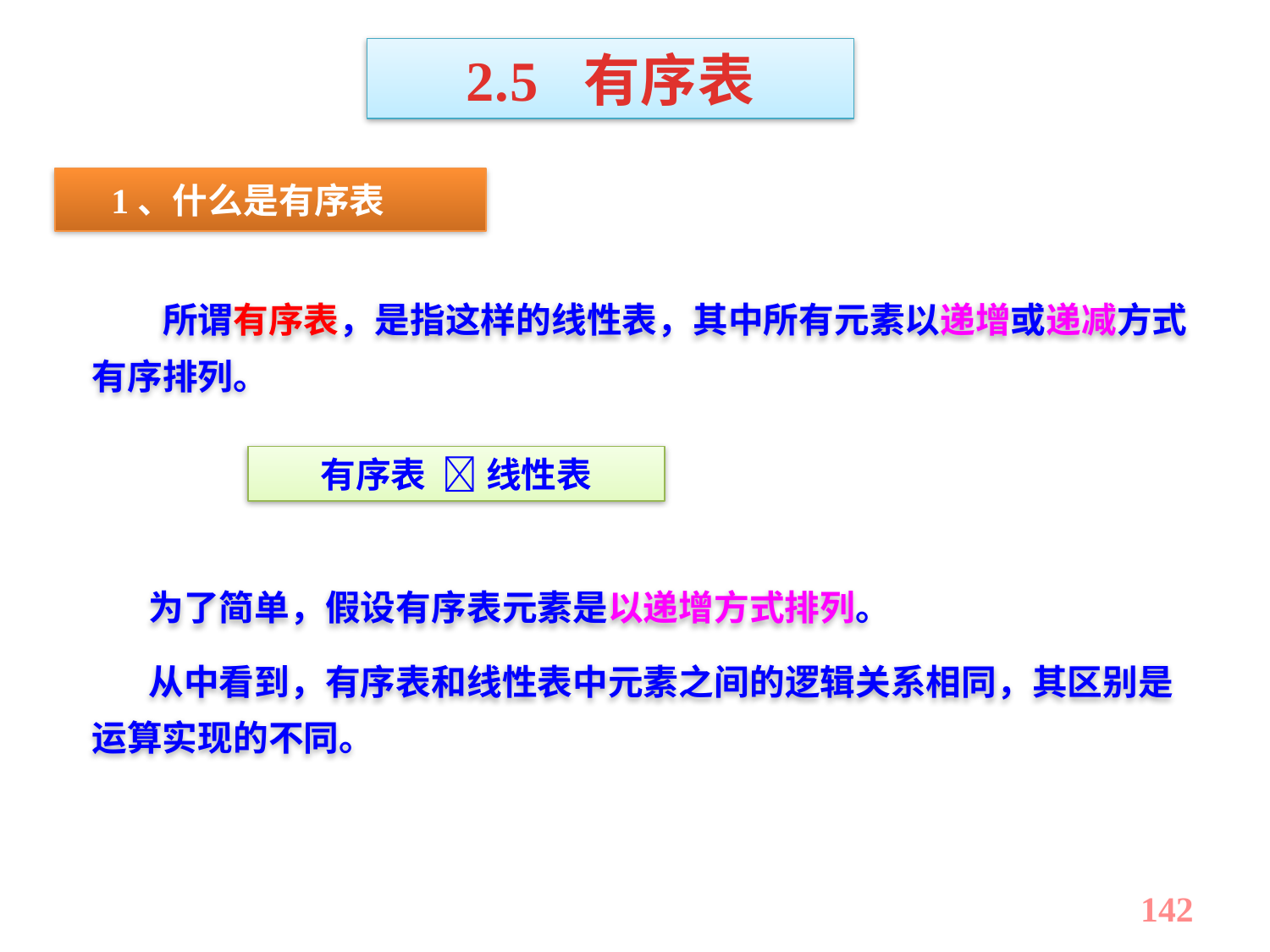

2.5  有序表
　1、什么是有序表
　　所谓有序表，是指这样的线性表，其中所有元素以递增或递减方式有序排列。
有序表  ⊂ 线性表
      为了简单，假设有序表元素是以递增方式排列。
      从中看到，有序表和线性表中元素之间的逻辑关系相同，其区别是运算实现的不同。
142